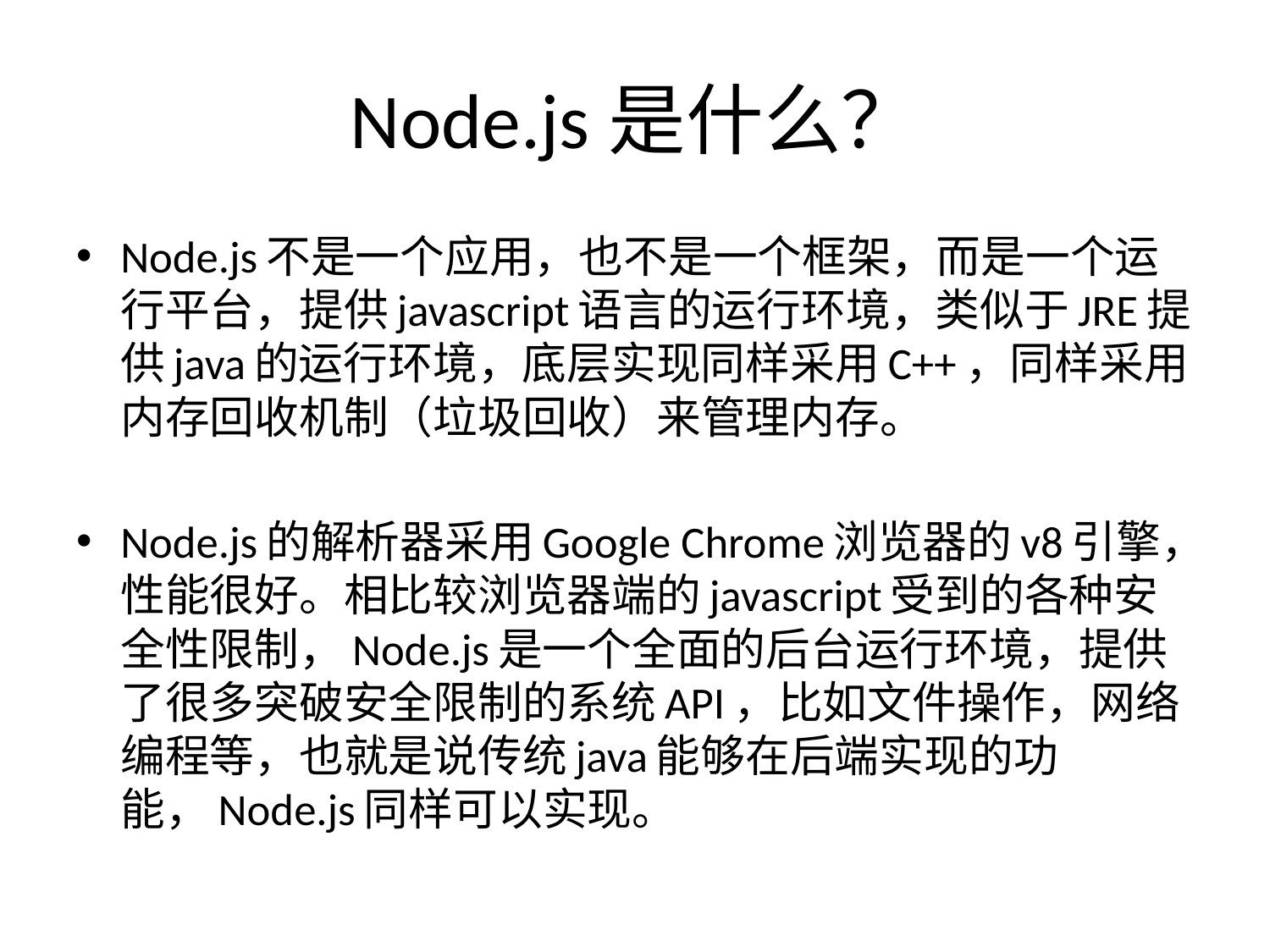

# Node.js是什么？
Node.js不是一个应用，也不是一个框架，而是一个运行平台，提供javascript语言的运行环境，类似于JRE提供java的运行环境，底层实现同样采用C++，同样采用内存回收机制（垃圾回收）来管理内存。

Node.js的解析器采用Google Chrome浏览器的v8引擎，性能很好。相比较浏览器端的javascript受到的各种安全性限制，Node.js是一个全面的后台运行环境，提供了很多突破安全限制的系统API，比如文件操作，网络编程等，也就是说传统java能够在后端实现的功能，Node.js同样可以实现。